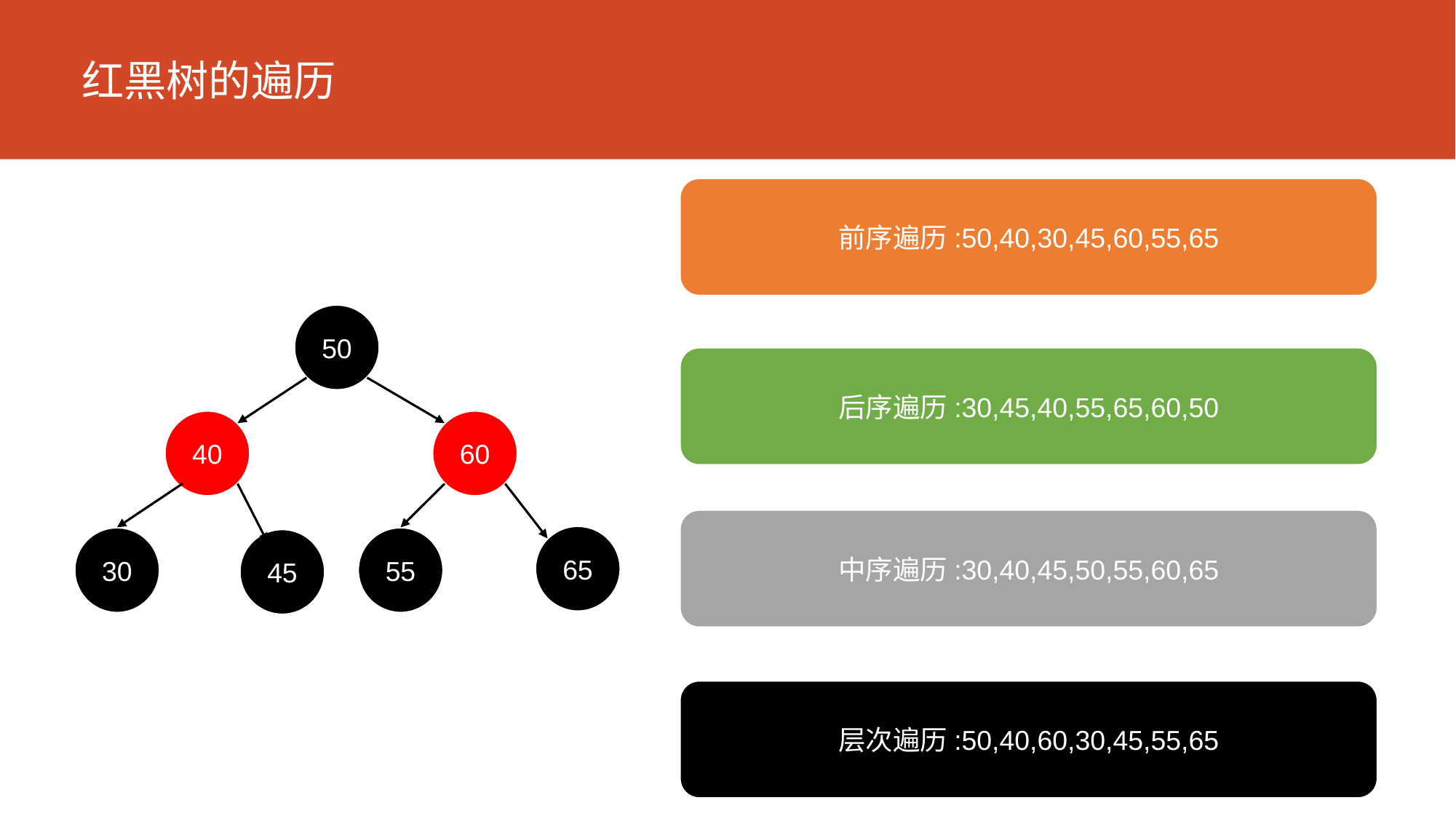

# 红黑树的遍历
前序遍历:50,40,30,45,60,55,65
50
后序遍历:30,45,40,55,65,60,50
40
60
中序遍历:30,40,45,50,55,60,65
65
30
55
45
层次遍历:50,40,60,30,45,55,65